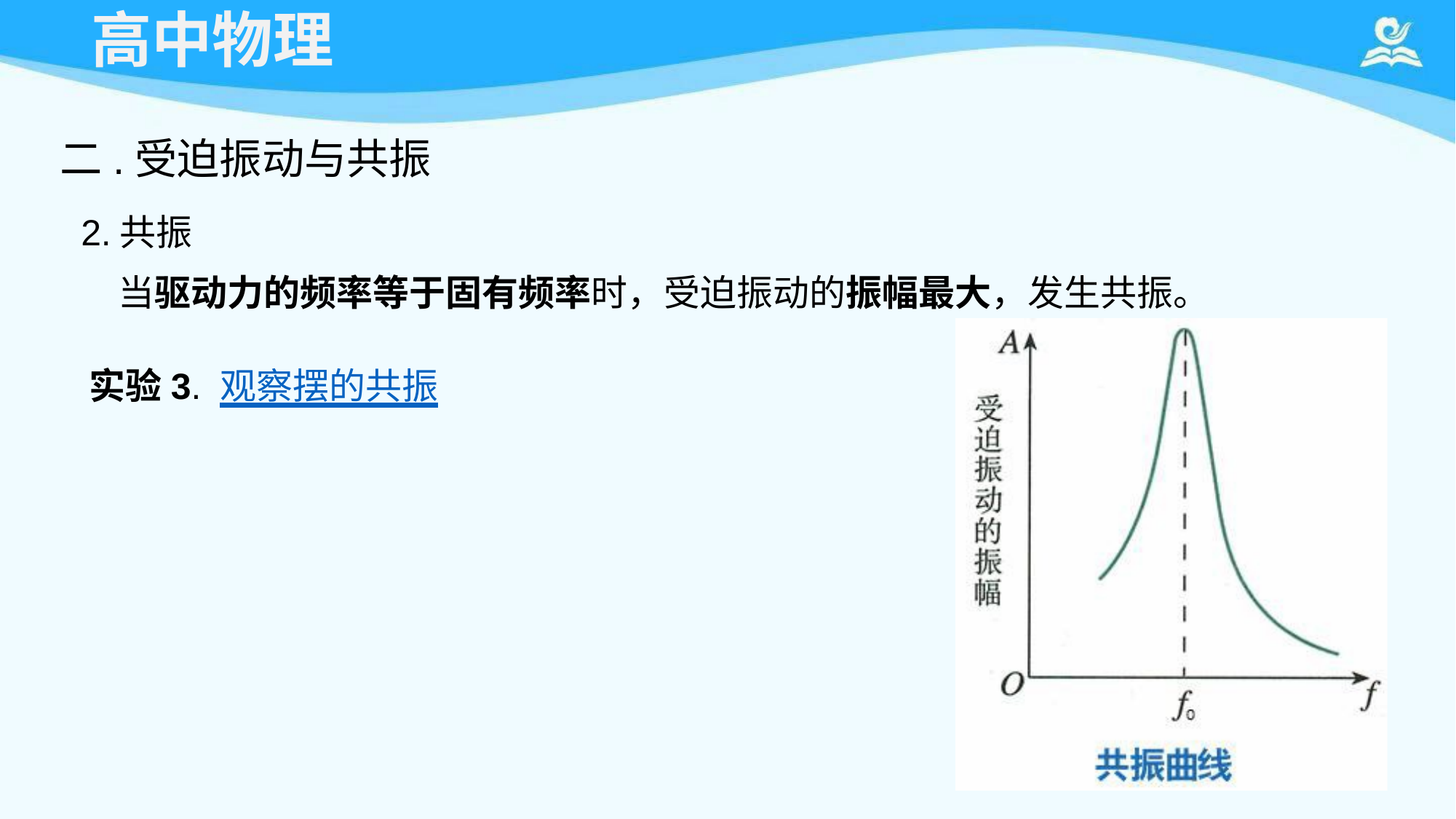

# 高中物理
二.受迫振动与共振
2.共振
当驱动力的频率等于固有频率时，受迫振动的振幅最大，发生共振。

实验3. 观察摆的共振